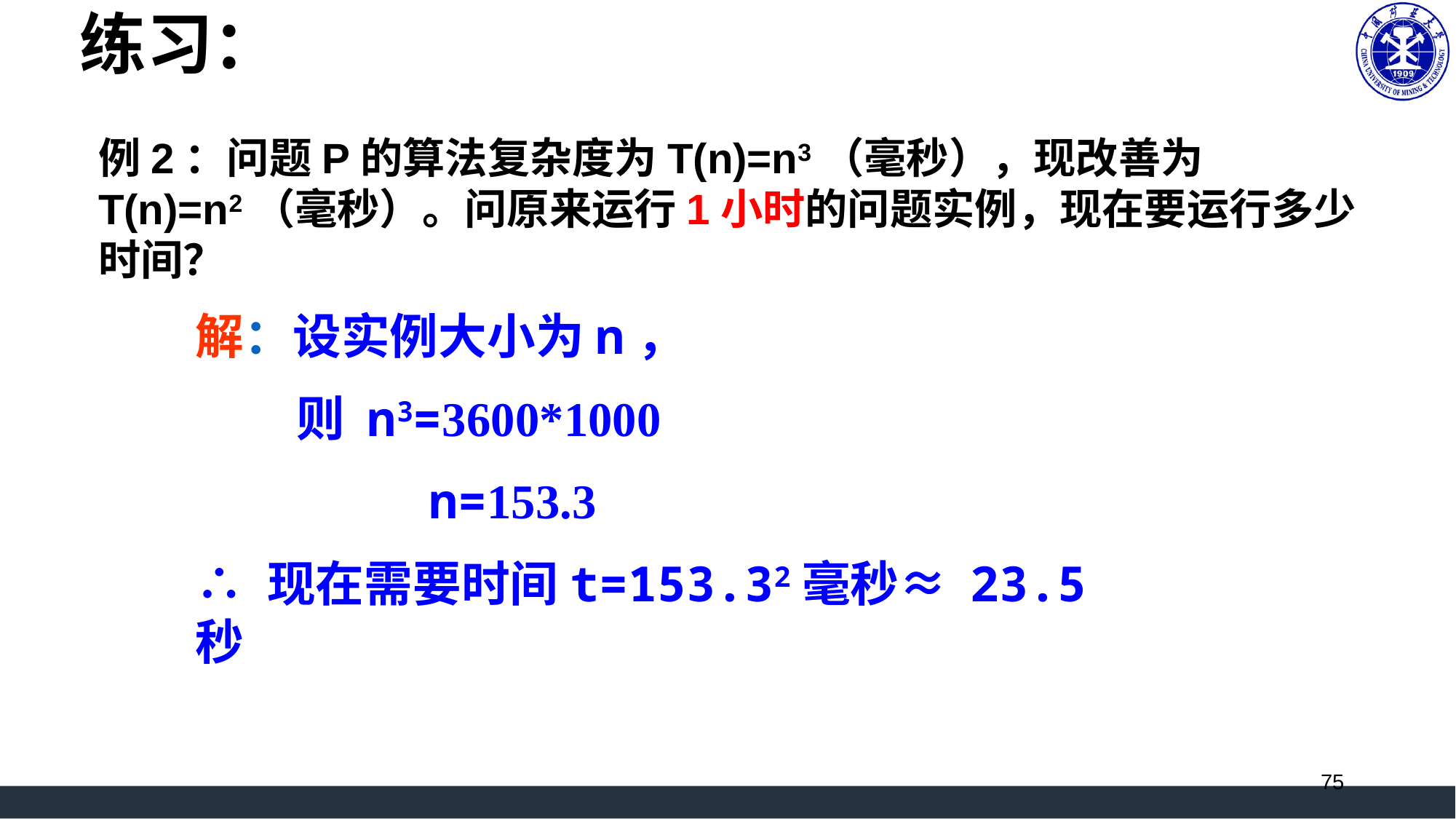

# 练习：
例2：问题P的算法复杂度为T(n)=n3（毫秒），现改善为T(n)=n2（毫秒）。问原来运行1小时的问题实例，现在要运行多少时间？
解：设实例大小为n，
        则 n3=3600*1000
        n=153.3
∴ 现在需要时间t=153.32毫秒≈ 23.5秒
75